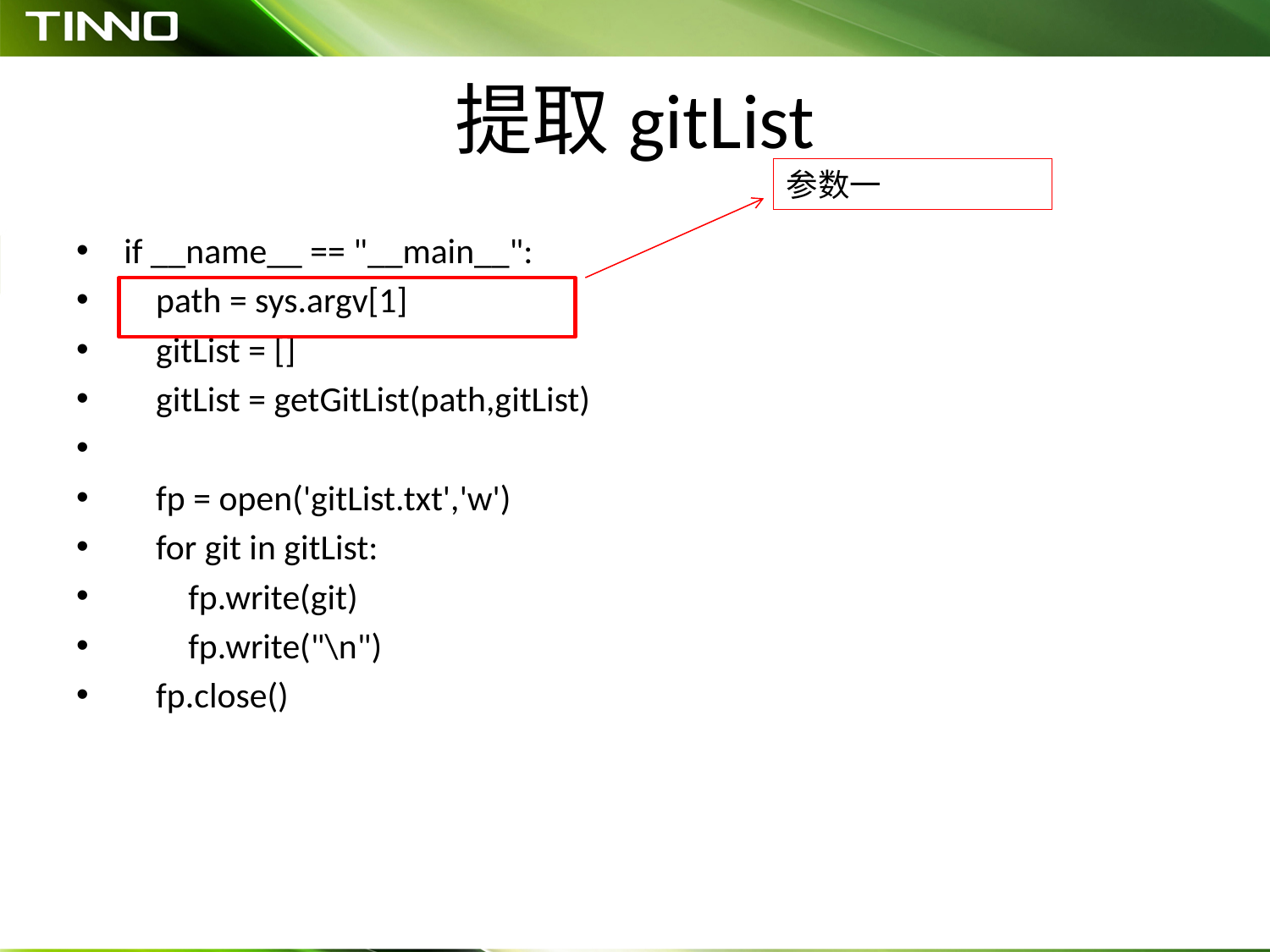

# 提取gitList
参数一
if __name__ == "__main__":
    path = sys.argv[1]
    gitList = []
    gitList = getGitList(path,gitList)

    fp = open('gitList.txt','w')
    for git in gitList:
        fp.write(git)
        fp.write("\n")
    fp.close()